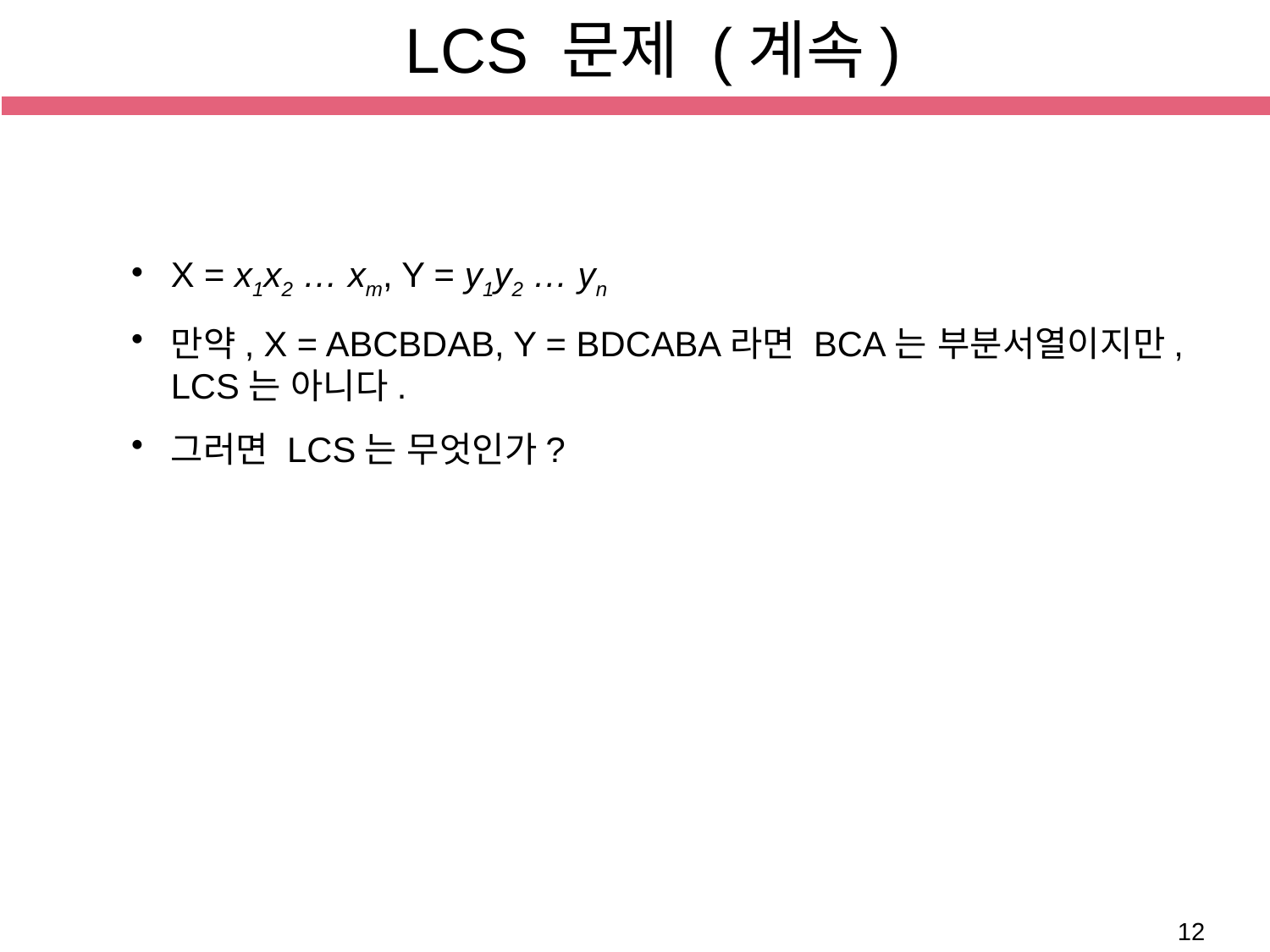

LCS 문제 (계속)

X = x1x2 … xm, Y = y1y2 … yn
만약, X = ABCBDAB, Y = BDCABA라면 BCA는 부분서열이지만, LCS는 아니다.
그러면 LCS는 무엇인가?